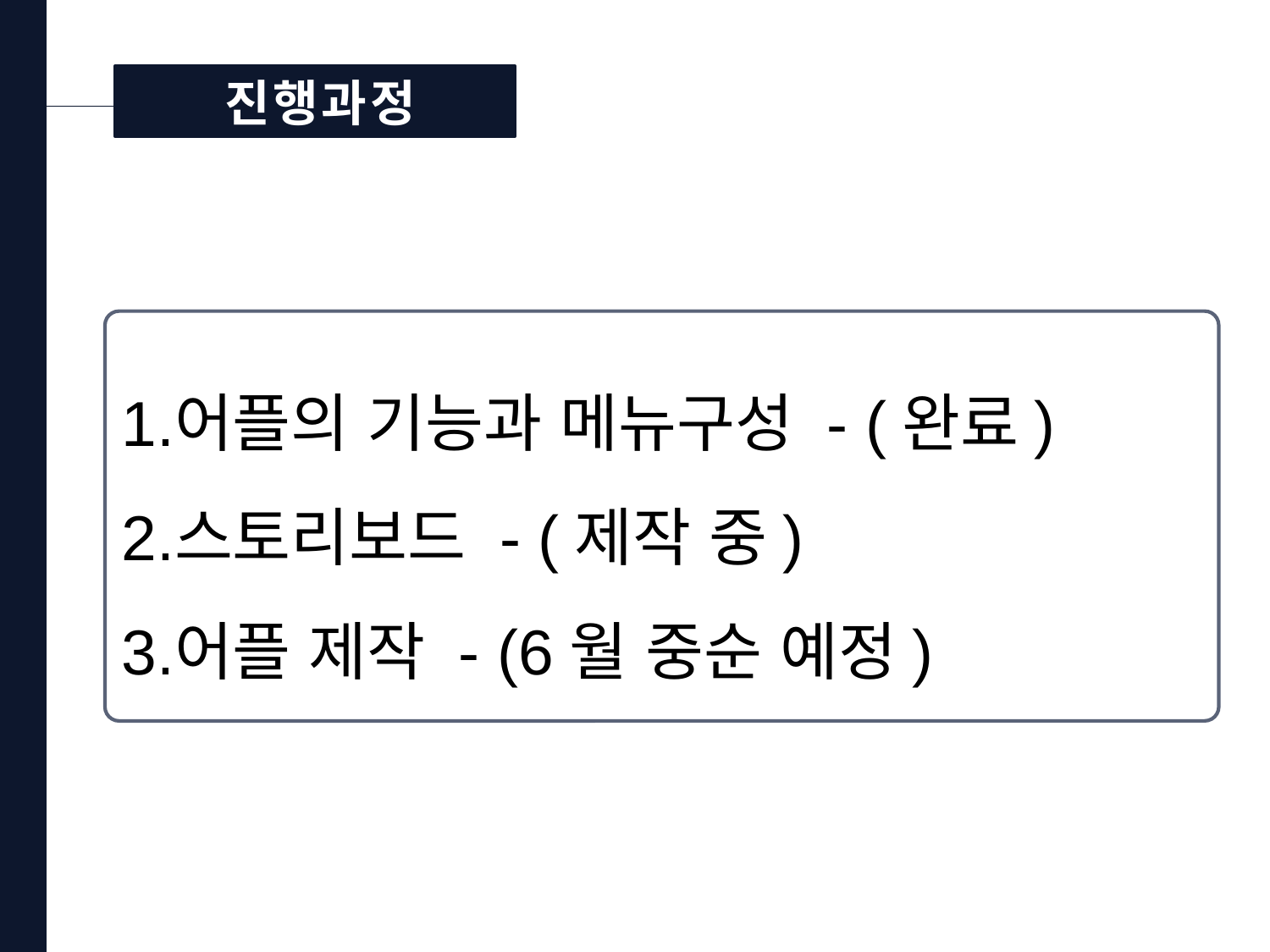

진 행 과 정

어플의 기능과 메뉴구성 - (완료)
스토리보드 - (제작 중)
어플 제작 - (6월 중순 예정)